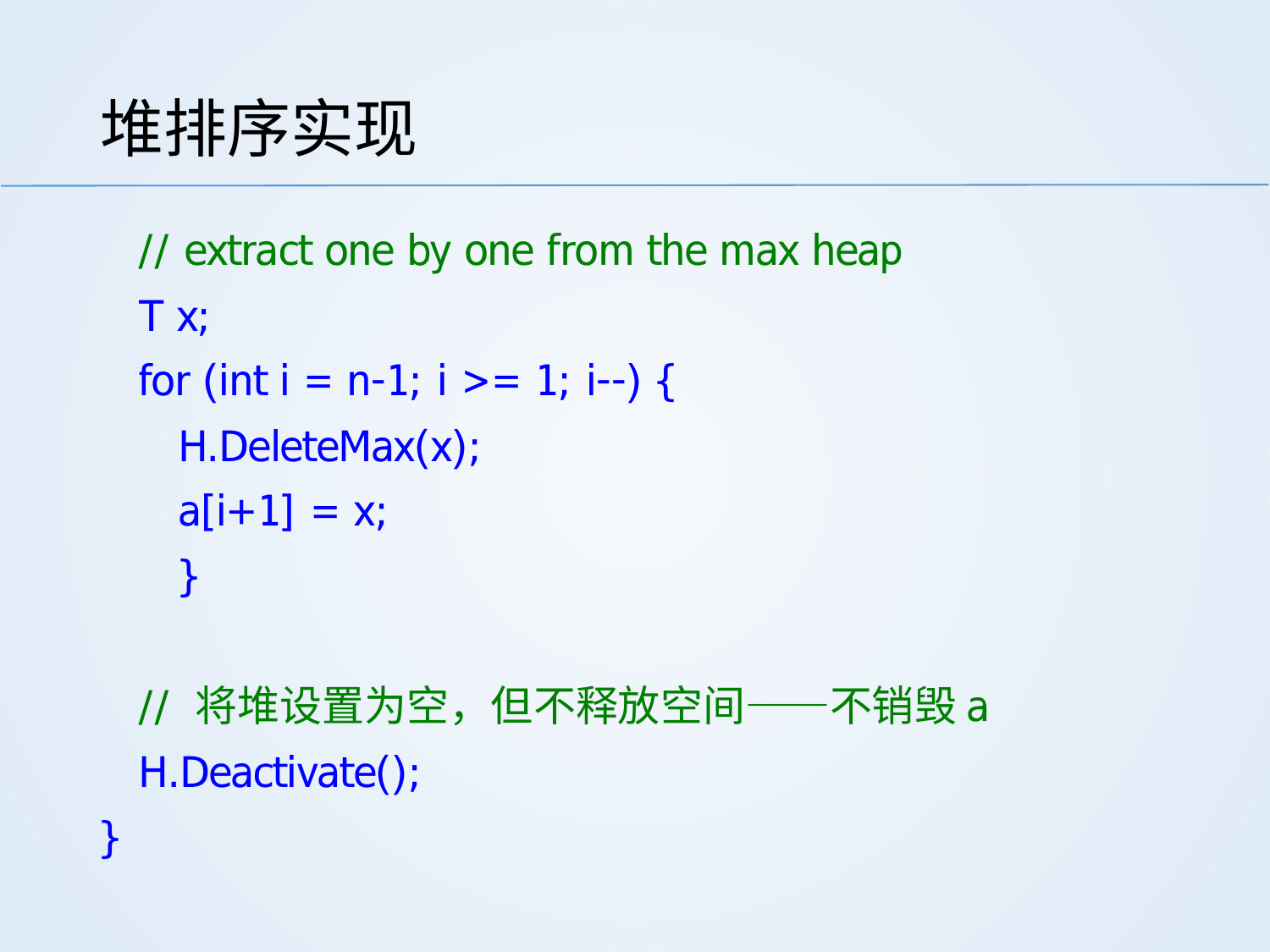

# 堆排序实现
   // extract one by one from the max heap
   T x;
   for (int i = n-1; i >= 1; i--) {
      H.DeleteMax(x);
      a[i+1] = x;
      }

   // 将堆设置为空，但不释放空间——不销毁a
   H.Deactivate();
}